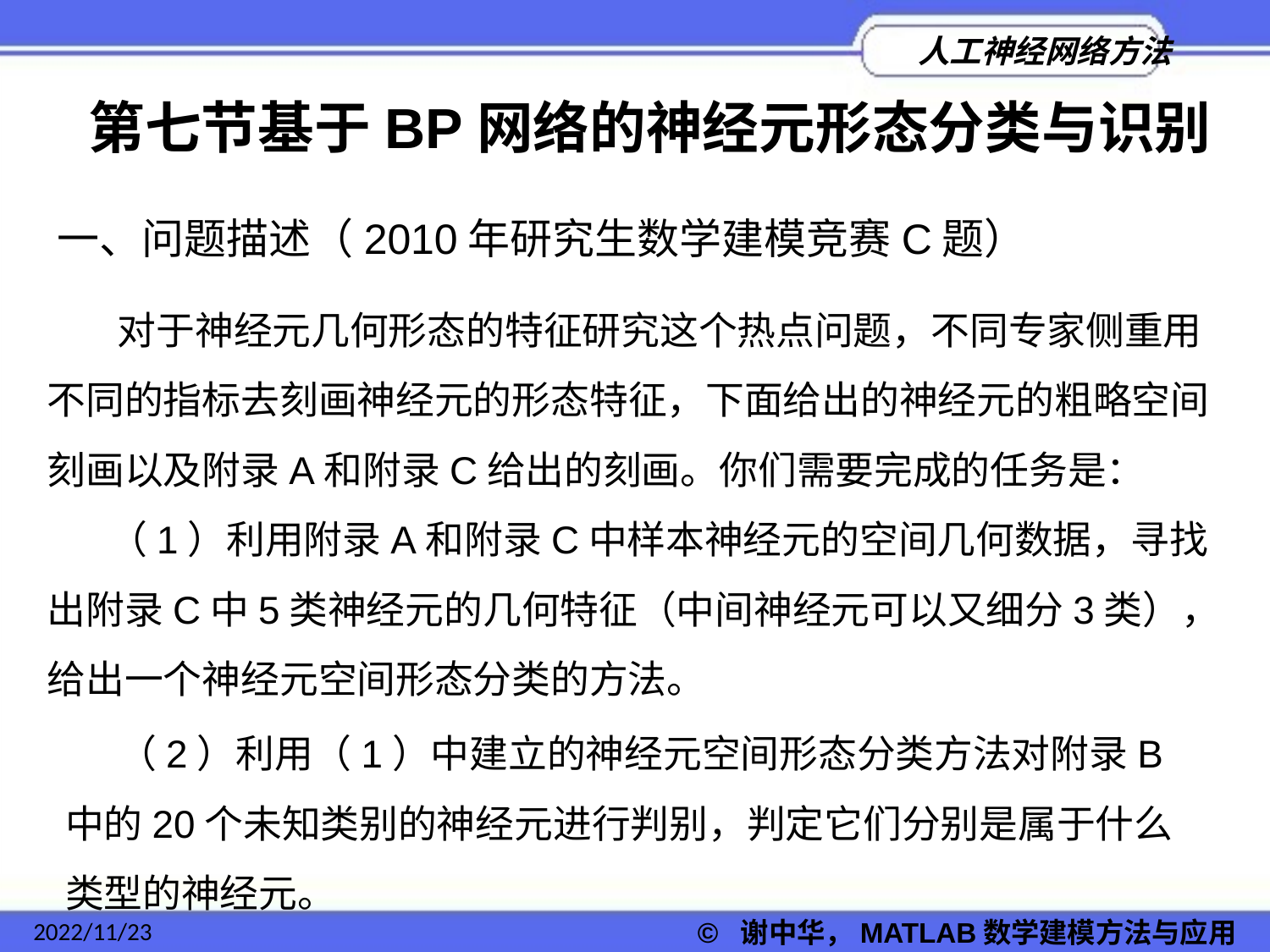

第七节基于BP网络的神经元形态分类与识别
一、问题描述（2010年研究生数学建模竞赛C题）
       对于神经元几何形态的特征研究这个热点问题，不同专家侧重用不同的指标去刻画神经元的形态特征，下面给出的神经元的粗略空间刻画以及附录A和附录C给出的刻画。你们需要完成的任务是：
      （1）利用附录A和附录C中样本神经元的空间几何数据，寻找出附录C中5类神经元的几何特征（中间神经元可以又细分3类），给出一个神经元空间形态分类的方法。
     （2）利用（1）中建立的神经元空间形态分类方法对附录B中的20个未知类别的神经元进行判别，判定它们分别是属于什么类型的神经元。
2022/11/23
©  谢中华，MATLAB数学建模方法与应用